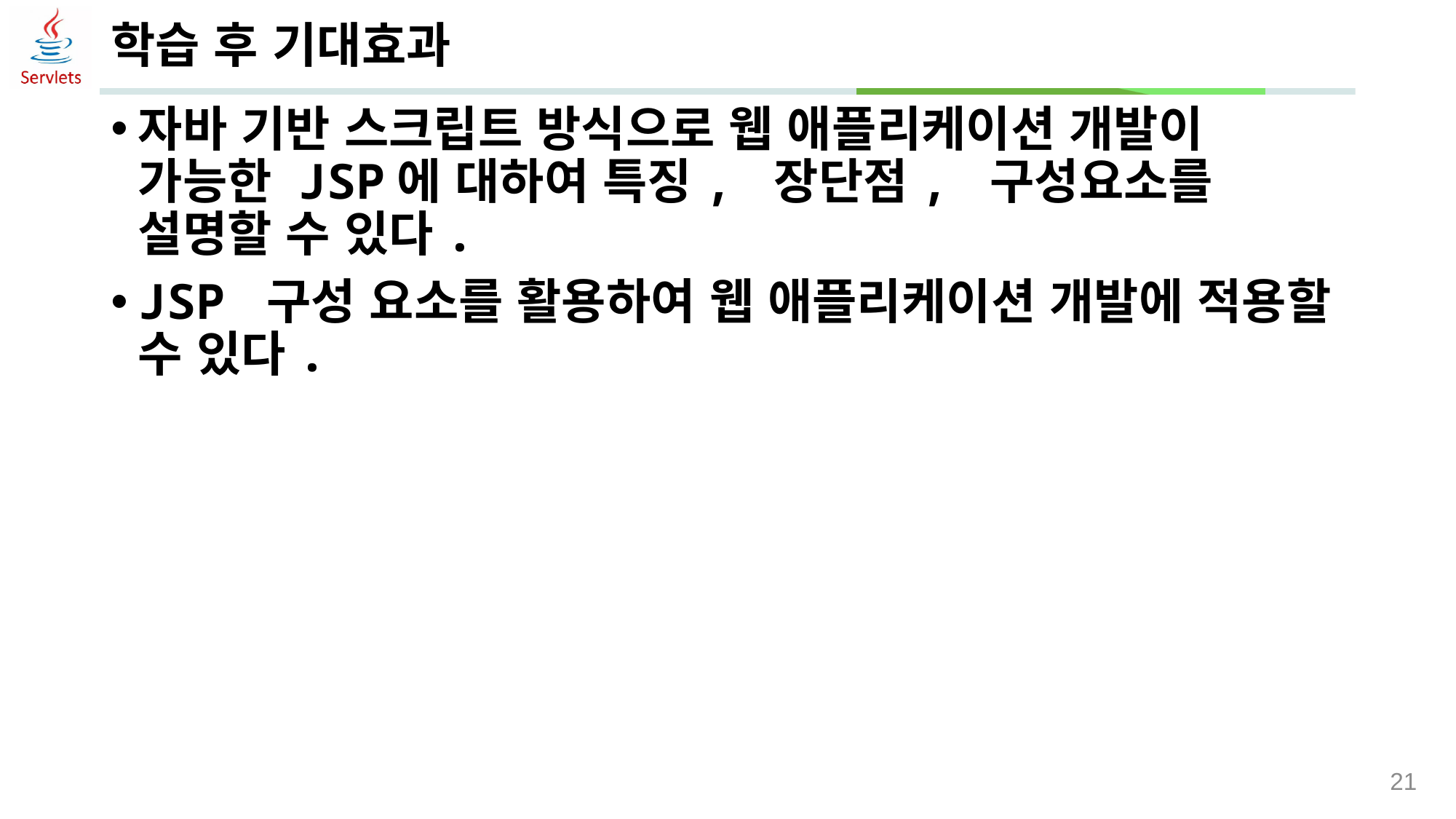

# 학습 후 기대효과
자바 기반 스크립트 방식으로 웹 애플리케이션 개발이 가능한 JSP에 대하여 특징, 장단점, 구성요소를 설명할 수 있다.
JSP 구성 요소를 활용하여 웹 애플리케이션 개발에 적용할 수 있다.
21